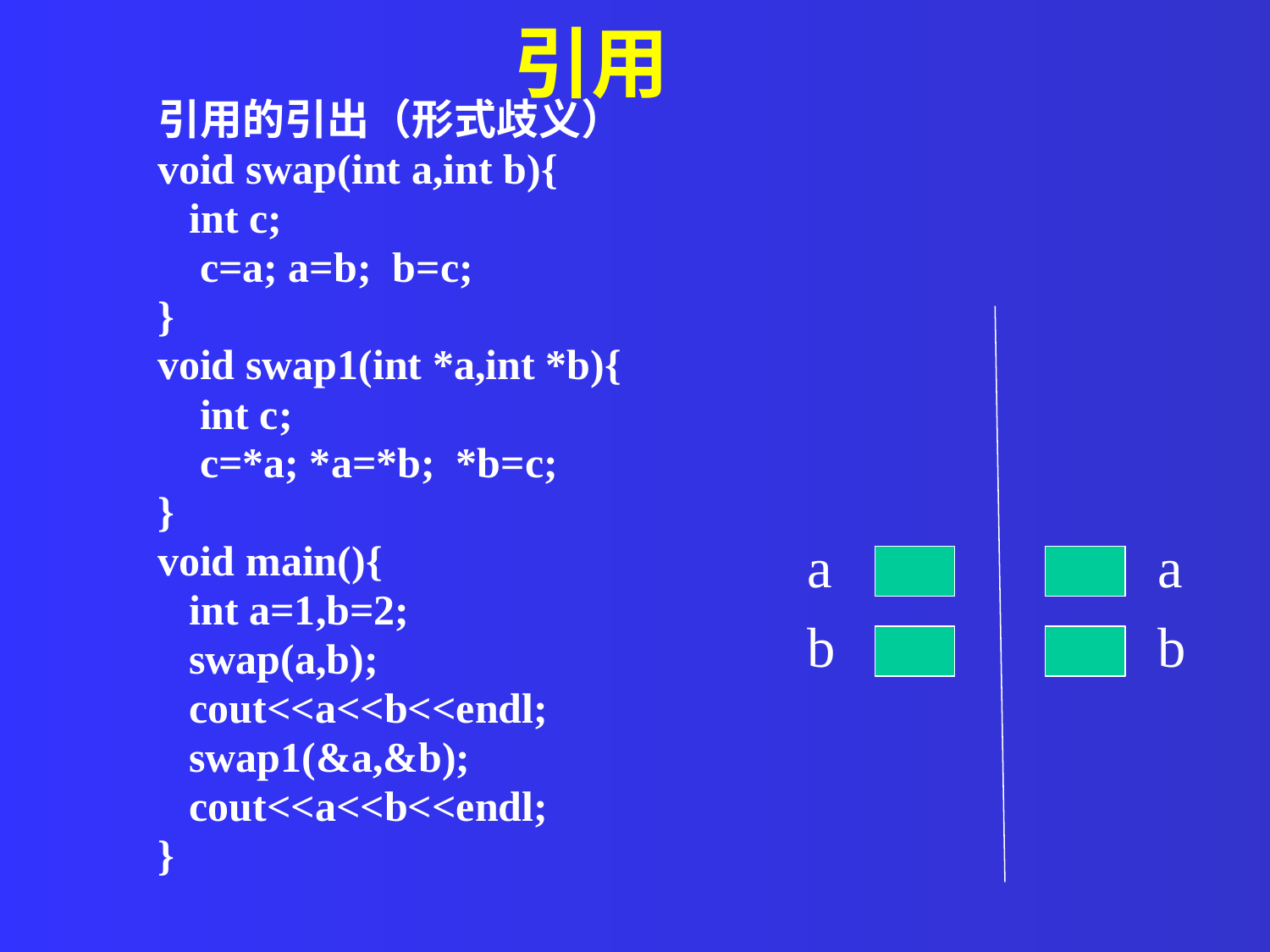

引用
引用的引出（形式歧义）
void swap(int a,int b){
   int c;
    c=a; a=b;  b=c;
}
void swap1(int *a,int *b){
    int c;
    c=*a; *a=*b;  *b=c;
}
void main(){
   int a=1,b=2;
   swap(a,b);
   cout<<a<<b<<endl;
   swap1(&a,&b);
   cout<<a<<b<<endl;
}
a
a

b
b